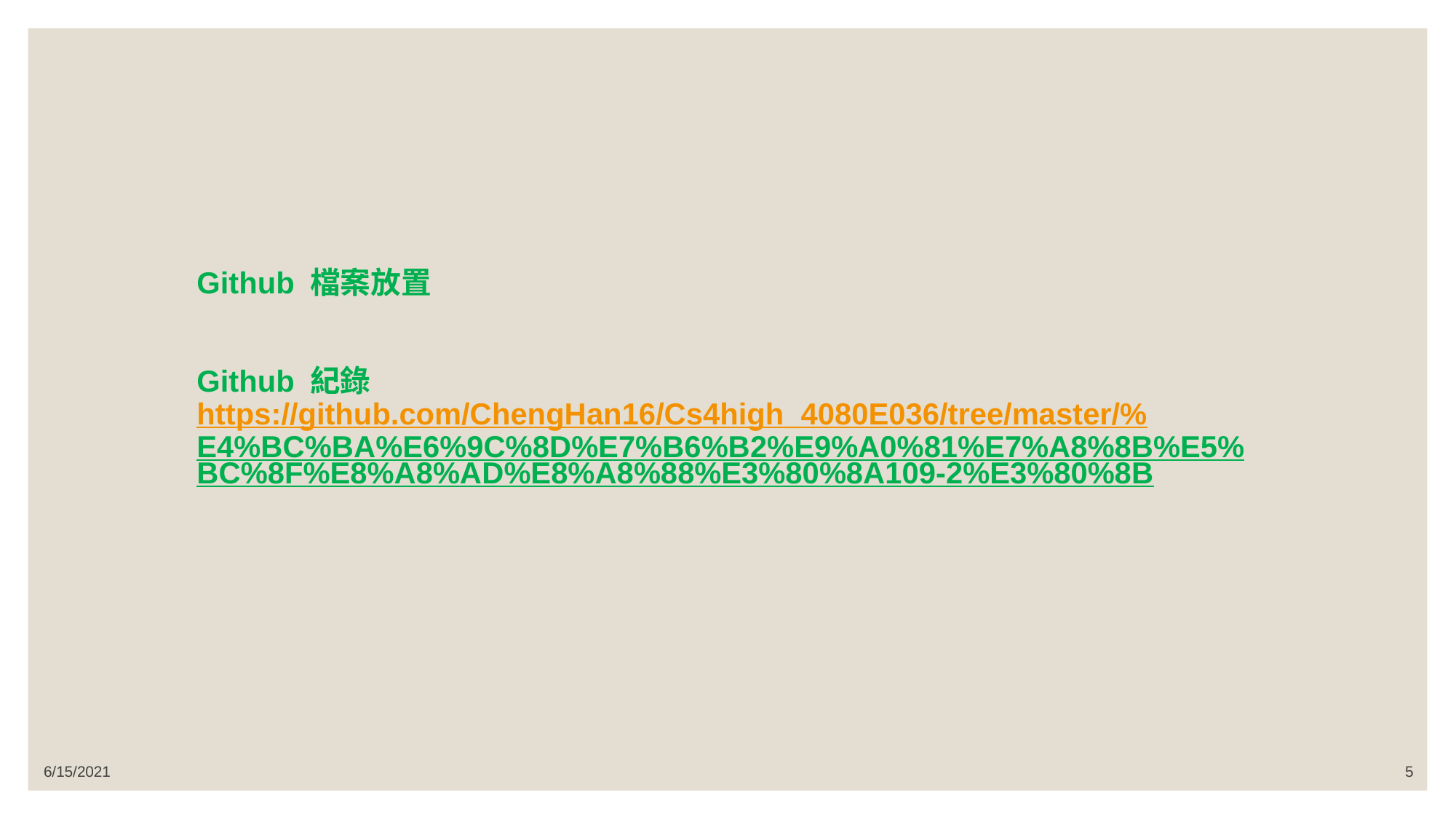

# Github 檔案放置 Github 紀錄 https://github.com/ChengHan16/Cs4high_4080E036/tree/master/%E4%BC%BA%E6%9C%8D%E7%B6%B2%E9%A0%81%E7%A8%8B%E5%BC%8F%E8%A8%AD%E8%A8%88%E3%80%8A109-2%E3%80%8B
6/15/2021
5